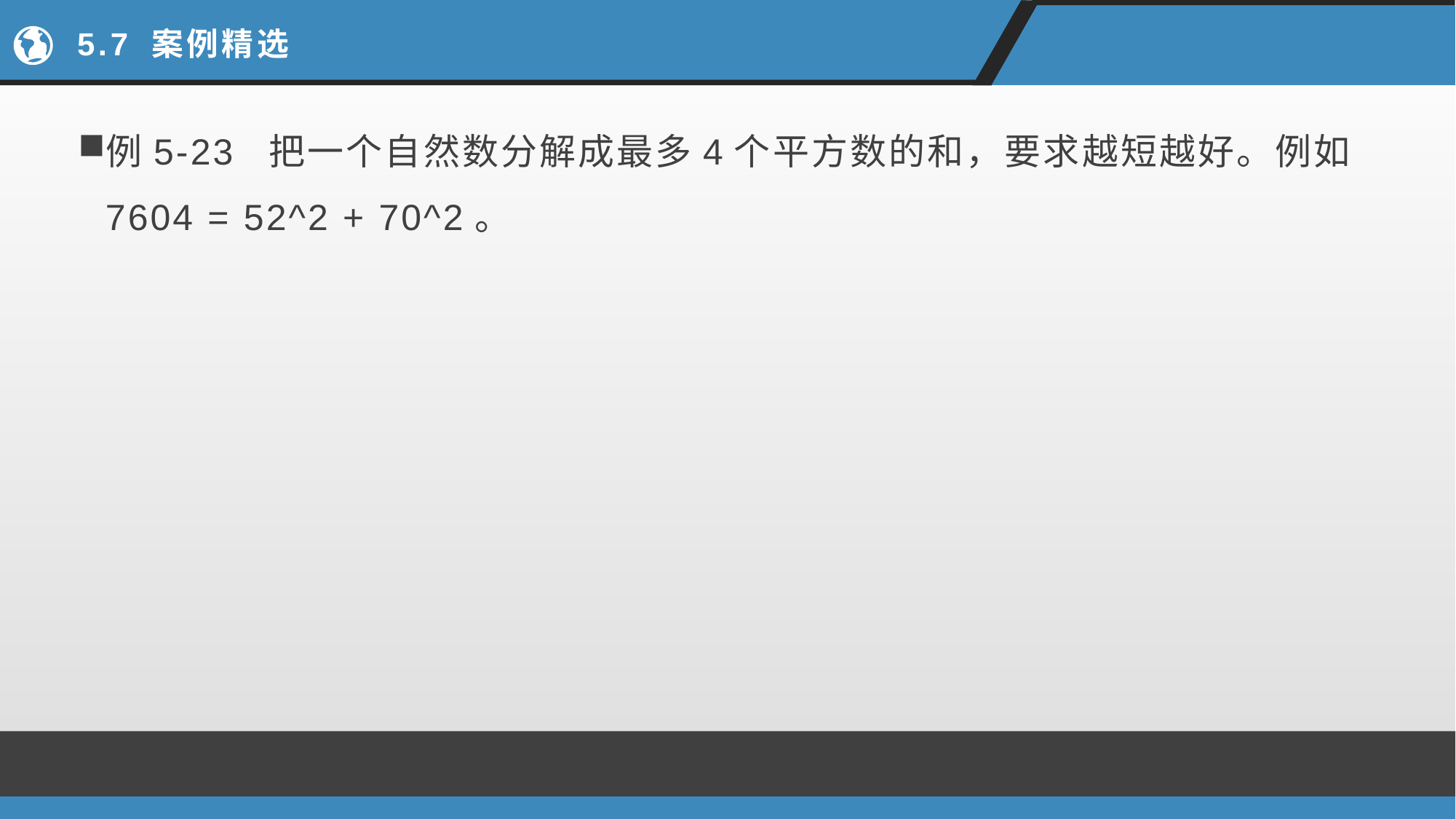

# 5.7 案例精选

例5-23  把一个自然数分解成最多4个平方数的和，要求越短越好。例如7604 = 52^2 + 70^2。